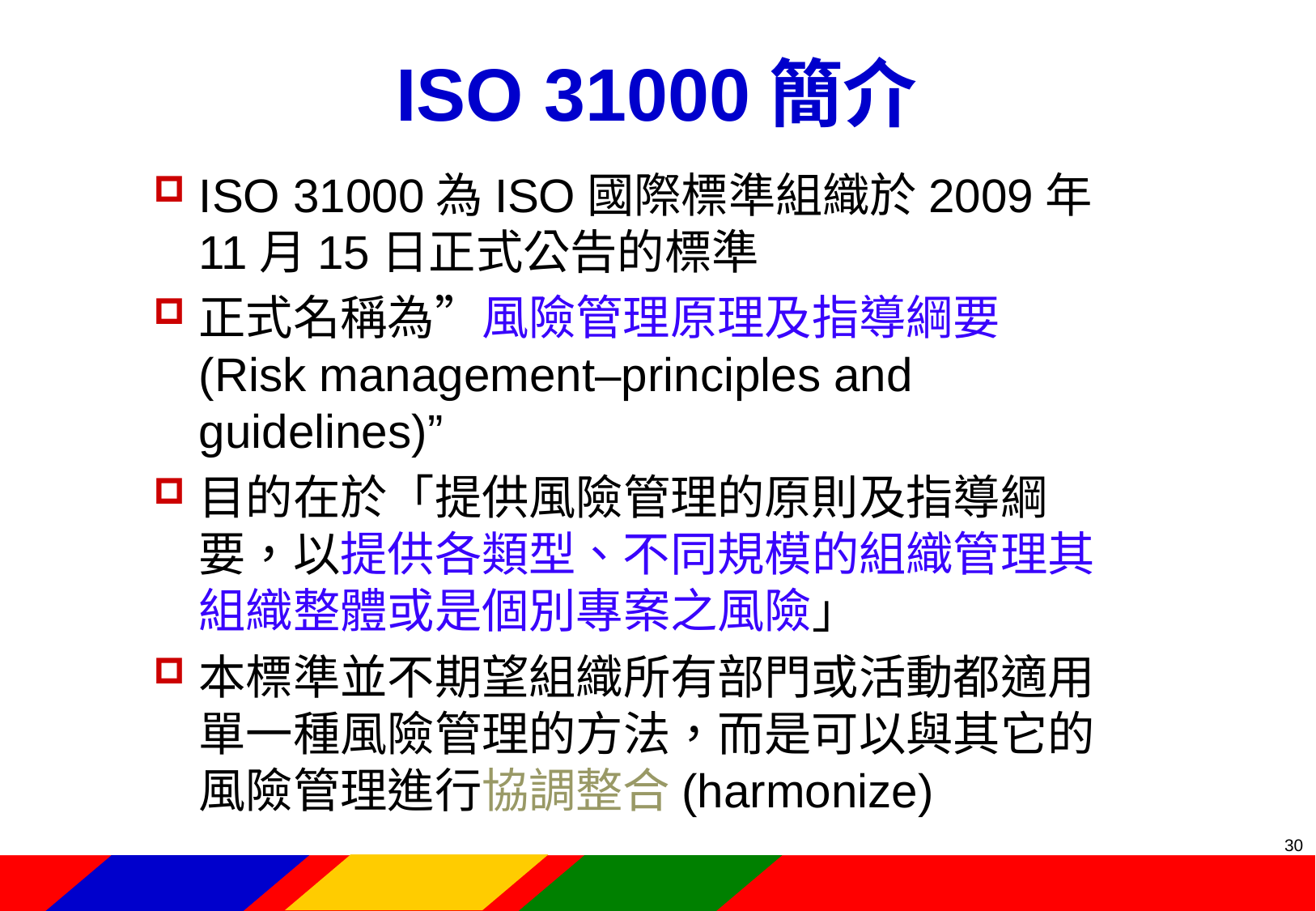

ISO 31000簡介
ISO 31000為ISO國際標準組織於2009年11月15日正式公告的標準
正式名稱為”風險管理原理及指導綱要
(Risk management–principles and guidelines)”
目的在於「提供風險管理的原則及指導綱要，以提供各類型、不同規模的組織管理其組織整體或是個別專案之風險」
本標準並不期望組織所有部門或活動都適用單一種風險管理的方法，而是可以與其它的風險管理進行協調整合(harmonize)
30